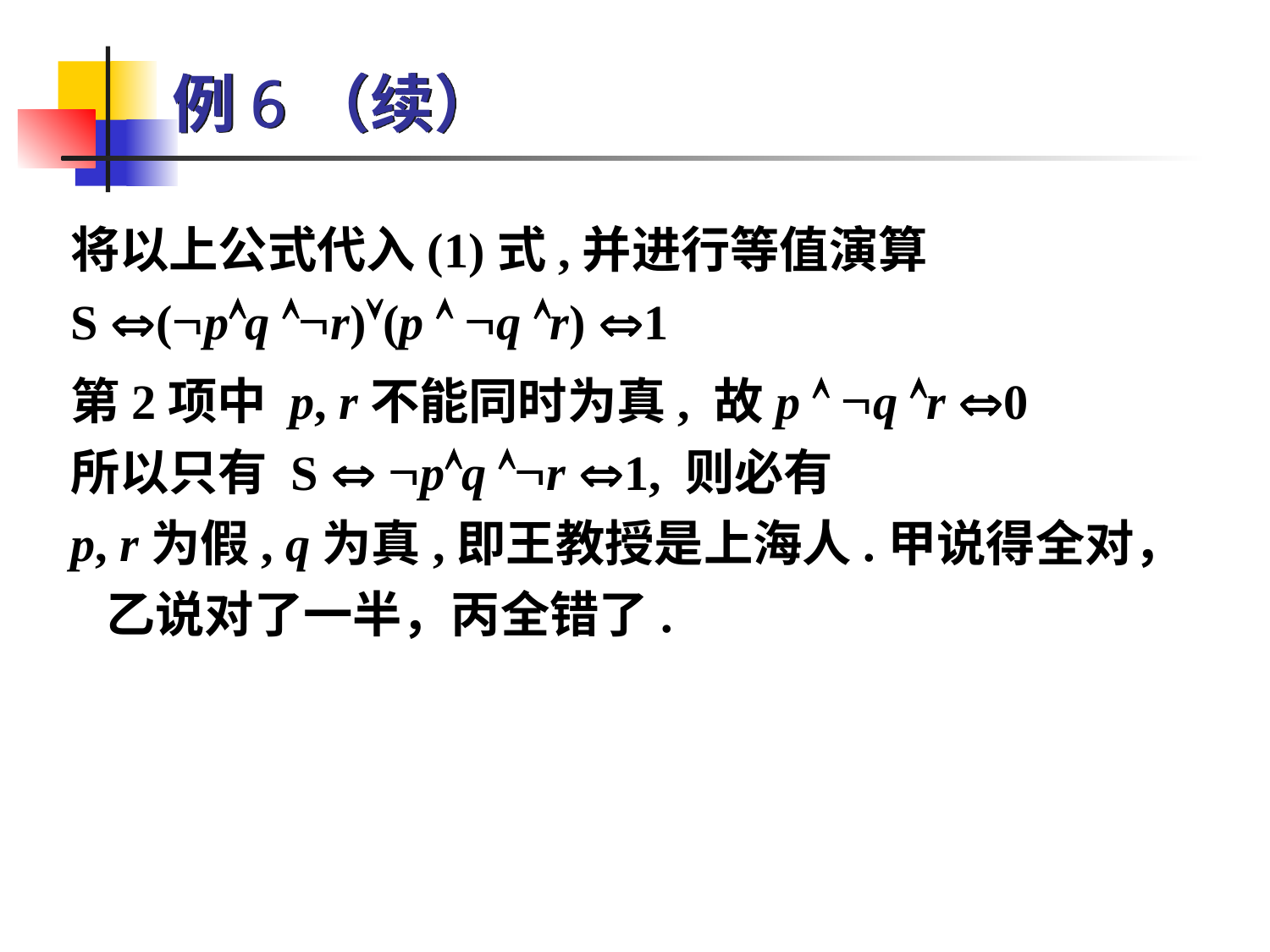

# 例6（续）
将以上公式代入(1)式,并进行等值演算
S ⇔(¬p∧q ∧¬r)∨(p ∧ ¬q ∧r) ⇔1
第2项中 p, r不能同时为真, 故p ∧ ¬q ∧r ⇔0
所以只有 S ⇔ ¬p∧q ∧¬r ⇔1, 则必有
p, r为假, q为真,即王教授是上海人.甲说得全对，乙说对了一半，丙全错了.